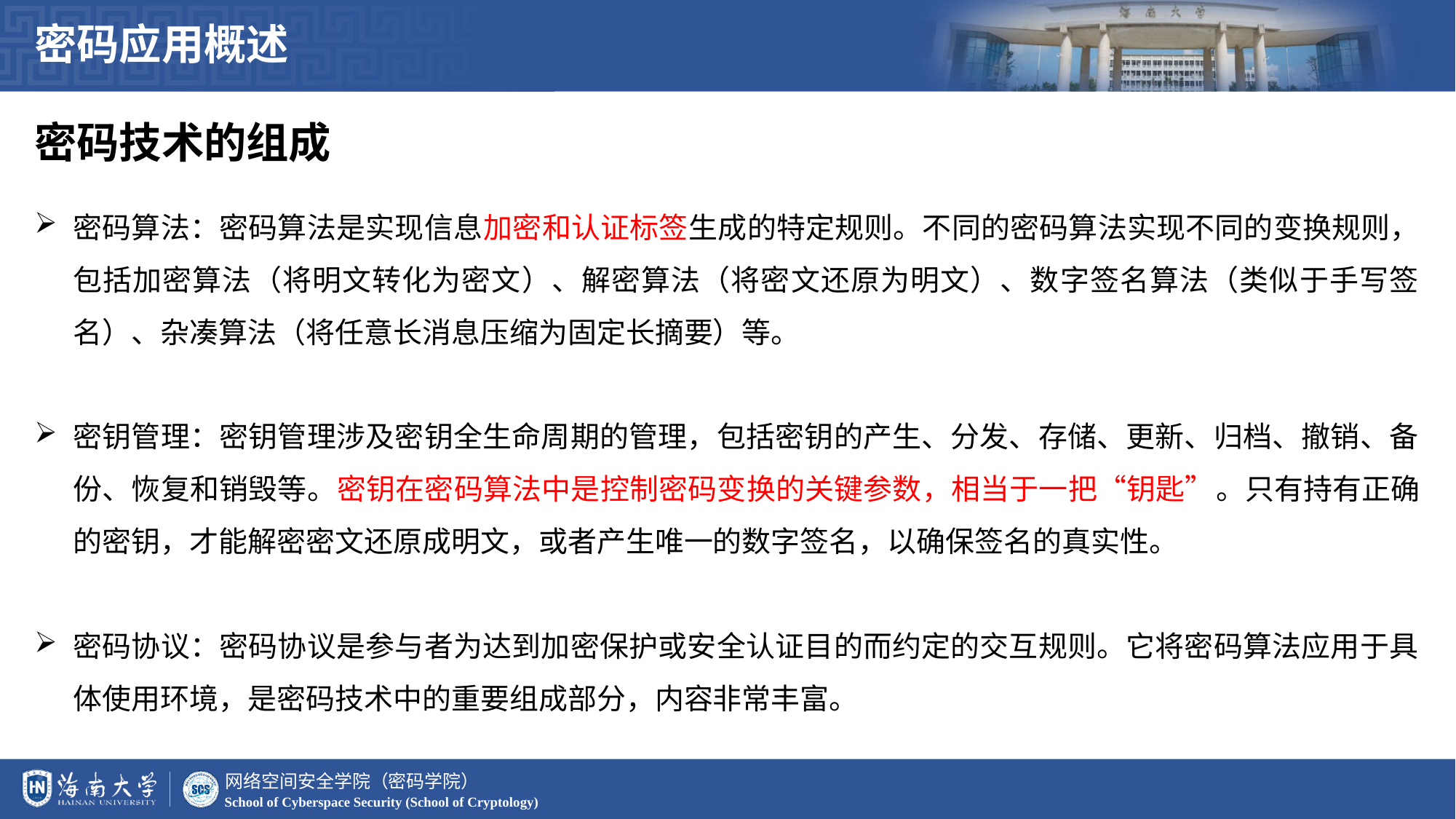

密码应用概述
密码技术的组成
密码算法：密码算法是实现信息加密和认证标签生成的特定规则。不同的密码算法实现不同的变换规则，包括加密算法（将明文转化为密文）、解密算法（将密文还原为明文）、数字签名算法（类似于手写签名）、杂凑算法（将任意长消息压缩为固定长摘要）等。

密钥管理：密钥管理涉及密钥全生命周期的管理，包括密钥的产生、分发、存储、更新、归档、撤销、备份、恢复和销毁等。密钥在密码算法中是控制密码变换的关键参数，相当于一把“钥匙”。只有持有正确的密钥，才能解密密文还原成明文，或者产生唯一的数字签名，以确保签名的真实性。

密码协议：密码协议是参与者为达到加密保护或安全认证目的而约定的交互规则。它将密码算法应用于具体使用环境，是密码技术中的重要组成部分，内容非常丰富。
6